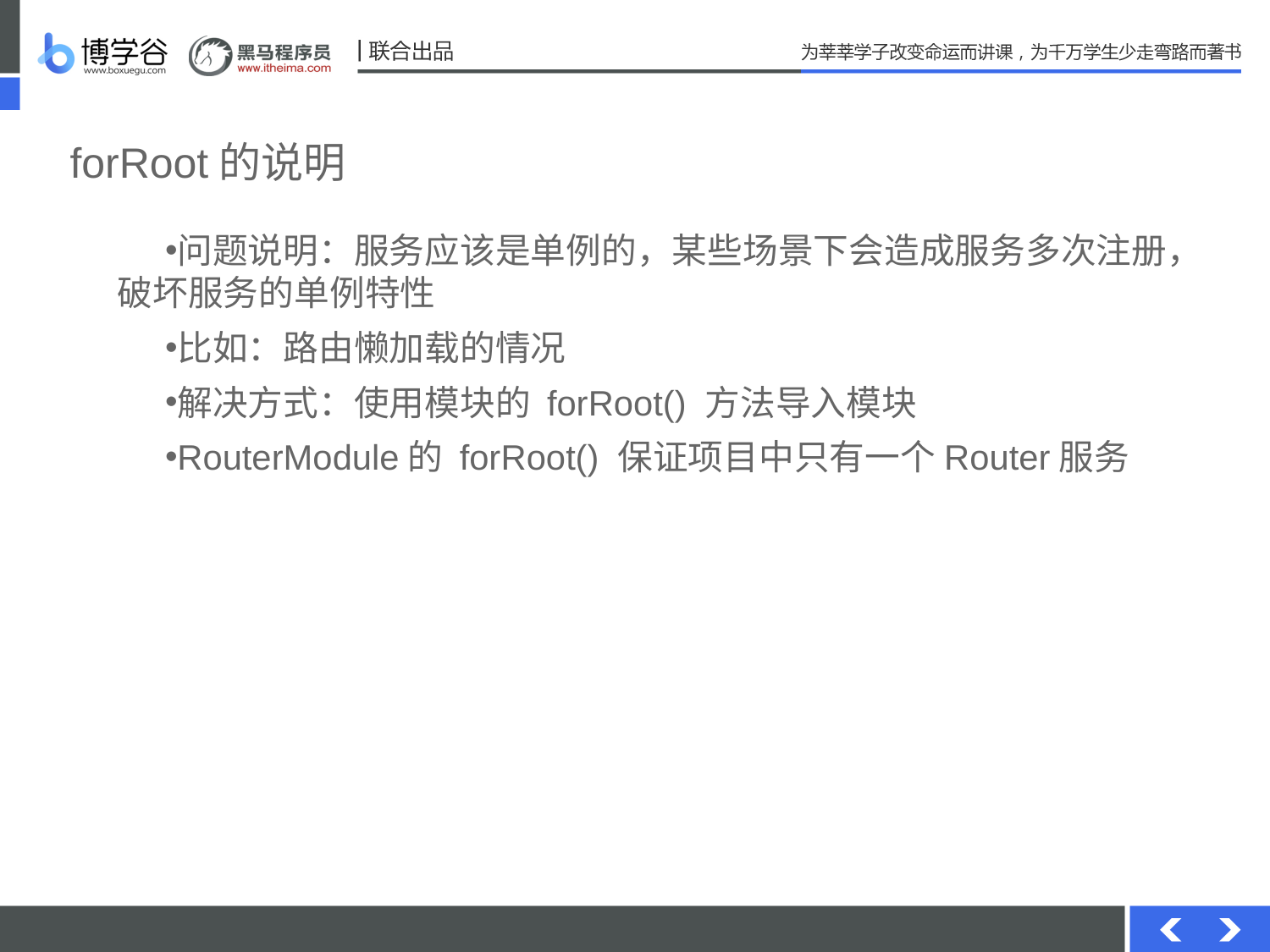

# forRoot的说明
问题说明：服务应该是单例的，某些场景下会造成服务多次注册，破坏服务的单例特性
比如：路由懒加载的情况
解决方式：使用模块的 forRoot() 方法导入模块
RouterModule的 forRoot() 保证项目中只有一个Router服务